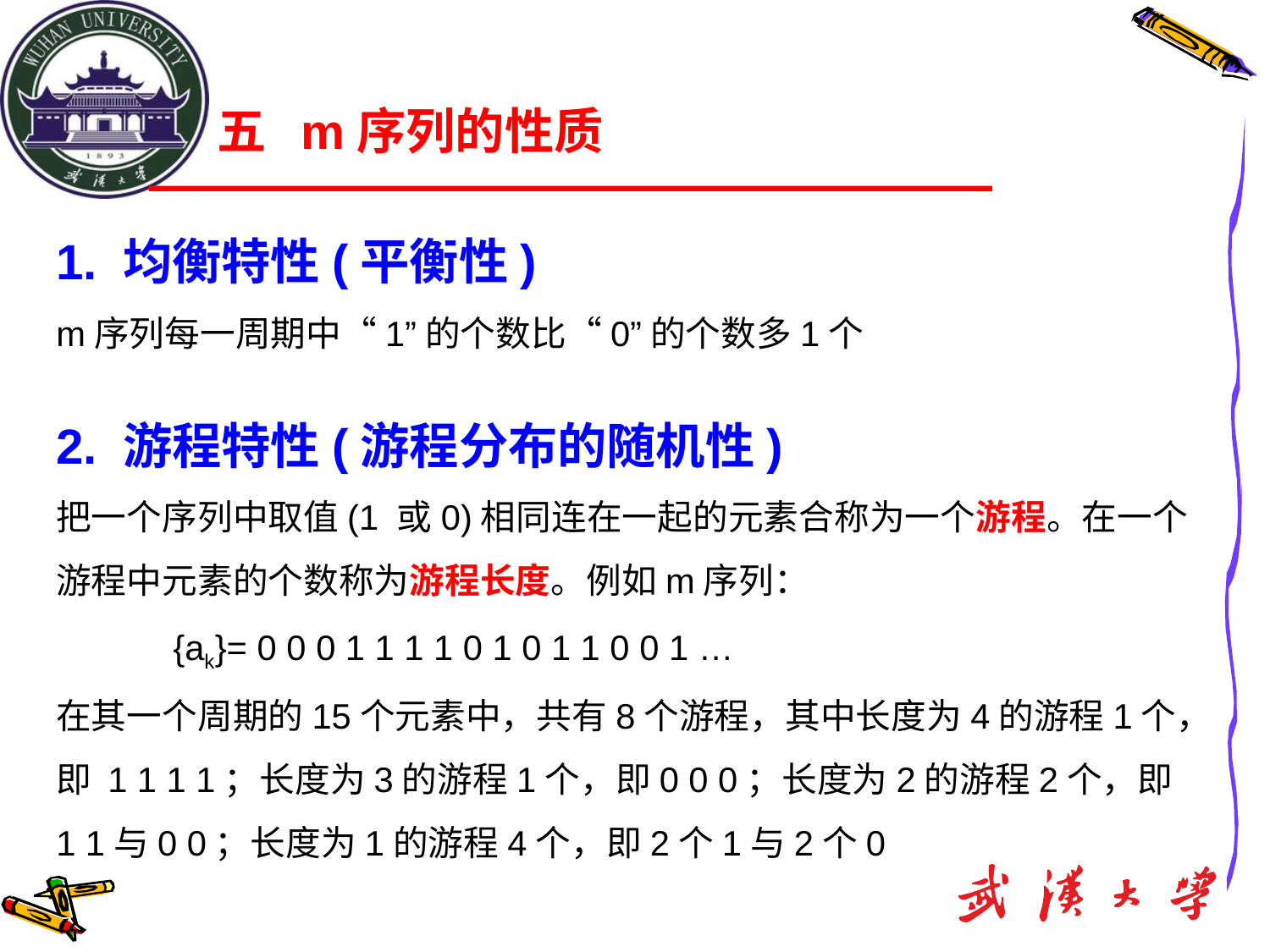

五  m序列的性质
1. 均衡特性(平衡性)
m序列每一周期中“1”的个数比“0”的个数多1个

2. 游程特性(游程分布的随机性)
把一个序列中取值(1 或0)相同连在一起的元素合称为一个游程。在一个游程中元素的个数称为游程长度。例如m序列：
            {ak}= 0 0 0 1 1 1 1 0 1 0 1 1 0 0 1 …
在其一个周期的15个元素中，共有8个游程，其中长度为4的游程1个，即 1 1 1 1；长度为3的游程1个，即0 0 0；长度为2的游程2个，即1 1与0 0；长度为1的游程4个，即2个1与2个0